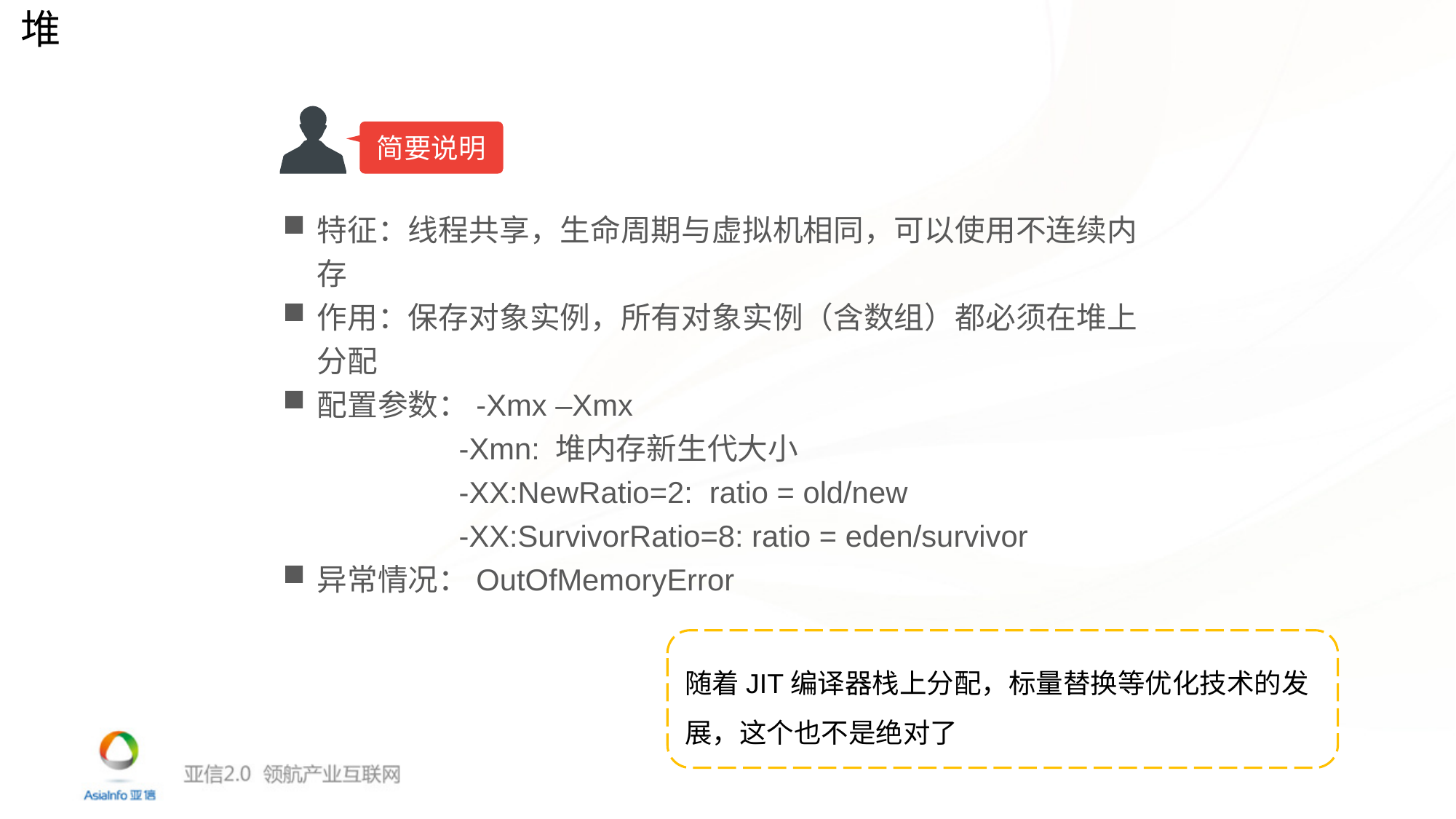

堆

简要说明

特征：线程共享，生命周期与虚拟机相同，可以使用不连续内存
作用：保存对象实例，所有对象实例（含数组）都必须在堆上分配
配置参数：-Xmx –Xmx
	        -Xmn: 堆内存新生代大小
  	        -XX:NewRatio=2:  ratio = old/new
  	        -XX:SurvivorRatio=8: ratio = eden/survivor
异常情况：OutOfMemoryError
随着JIT编译器栈上分配，标量替换等优化技术的发展，这个也不是绝对了